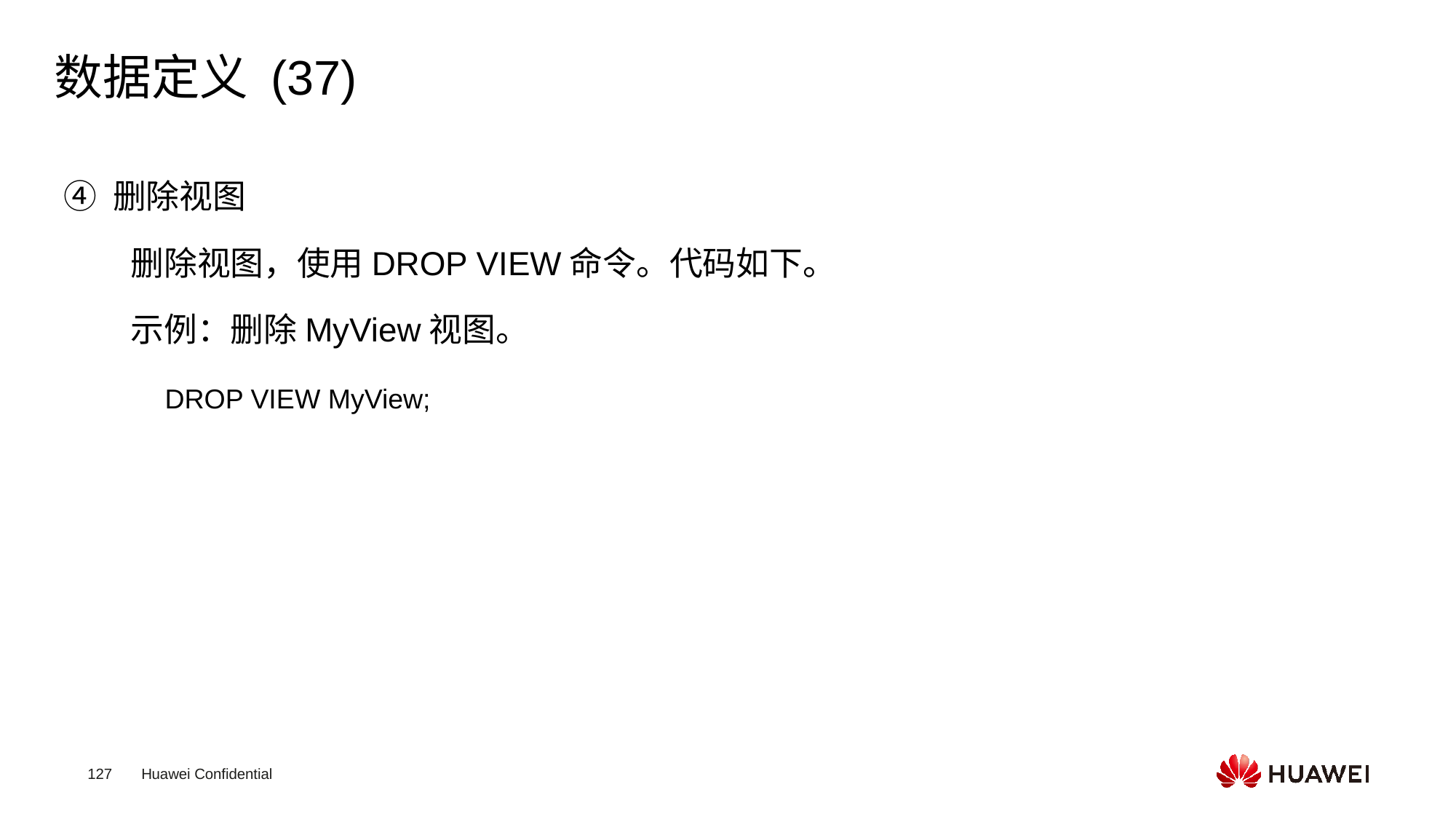

# 数据定义 (37)
④ 删除视图
删除视图，使用DROP VIEW命令。代码如下。
示例：删除MyView视图。
DROP VIEW MyView;